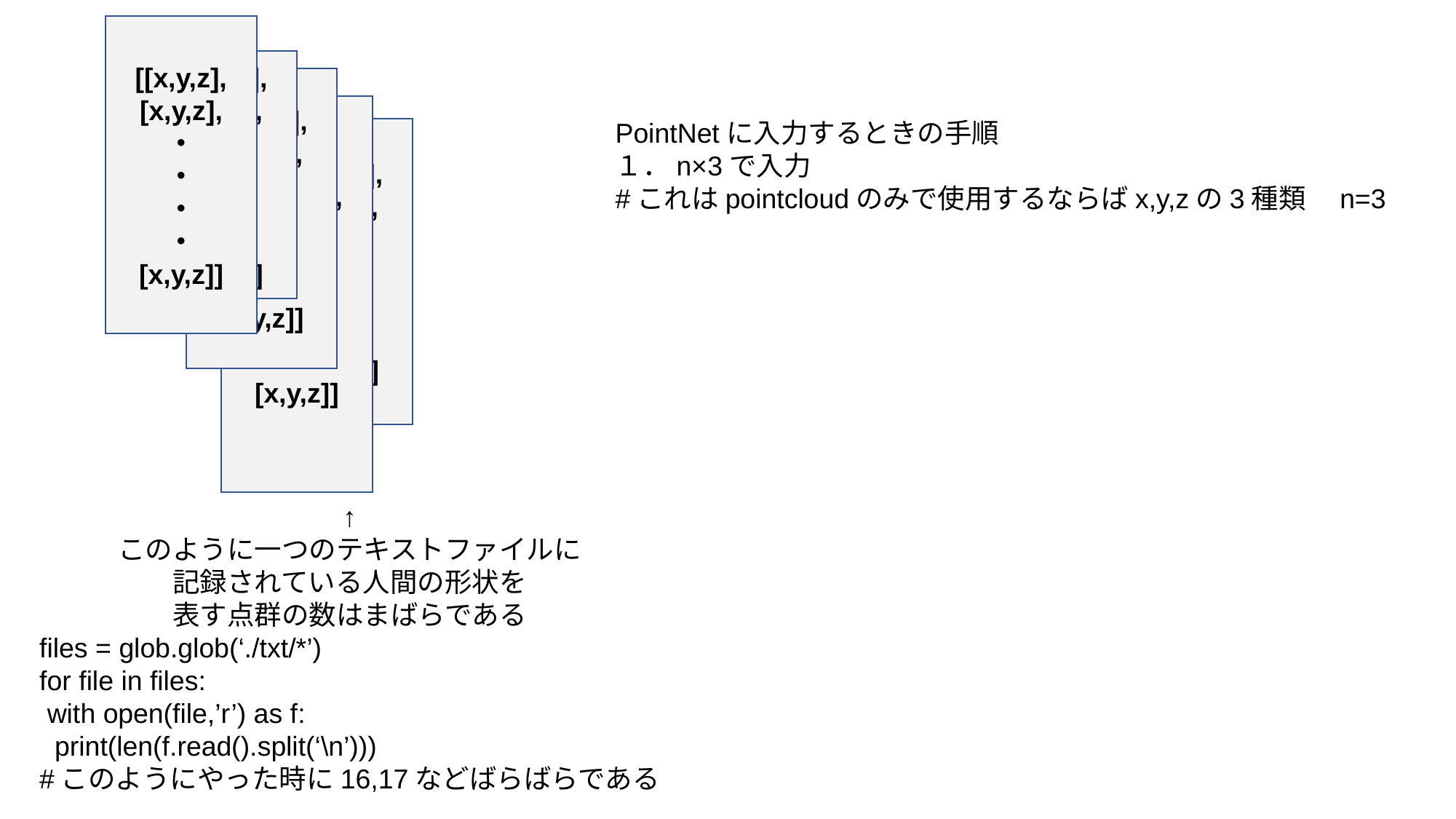

[[x,y,z],
[x,y,z],
・
・
・
・
[x,y,z]]
[[x,y,z],
[x,y,z],
・
・
・
・
[x,y,z]]
[[x,y,z],
[x,y,z],
・
・
・
・
[x,y,z]]
[[x,y,z],
[x,y,z],
・
・
・
・
[x,y,z]]
[[x,y,z],
[x,y,z],
・
・
・
・
[x,y,z]]
PointNetに入力するときの手順
１．n×3で入力
#これはpointcloudのみで使用するならばx,y,zの3種類　n=3
↑
このように一つのテキストファイルに
記録されている人間の形状を
表す点群の数はまばらである
files = glob.glob(‘./txt/*’)
for file in files:
 with open(file,’r’) as f:
  print(len(f.read().split(‘\n’)))
#このようにやった時に16,17などばらばらである